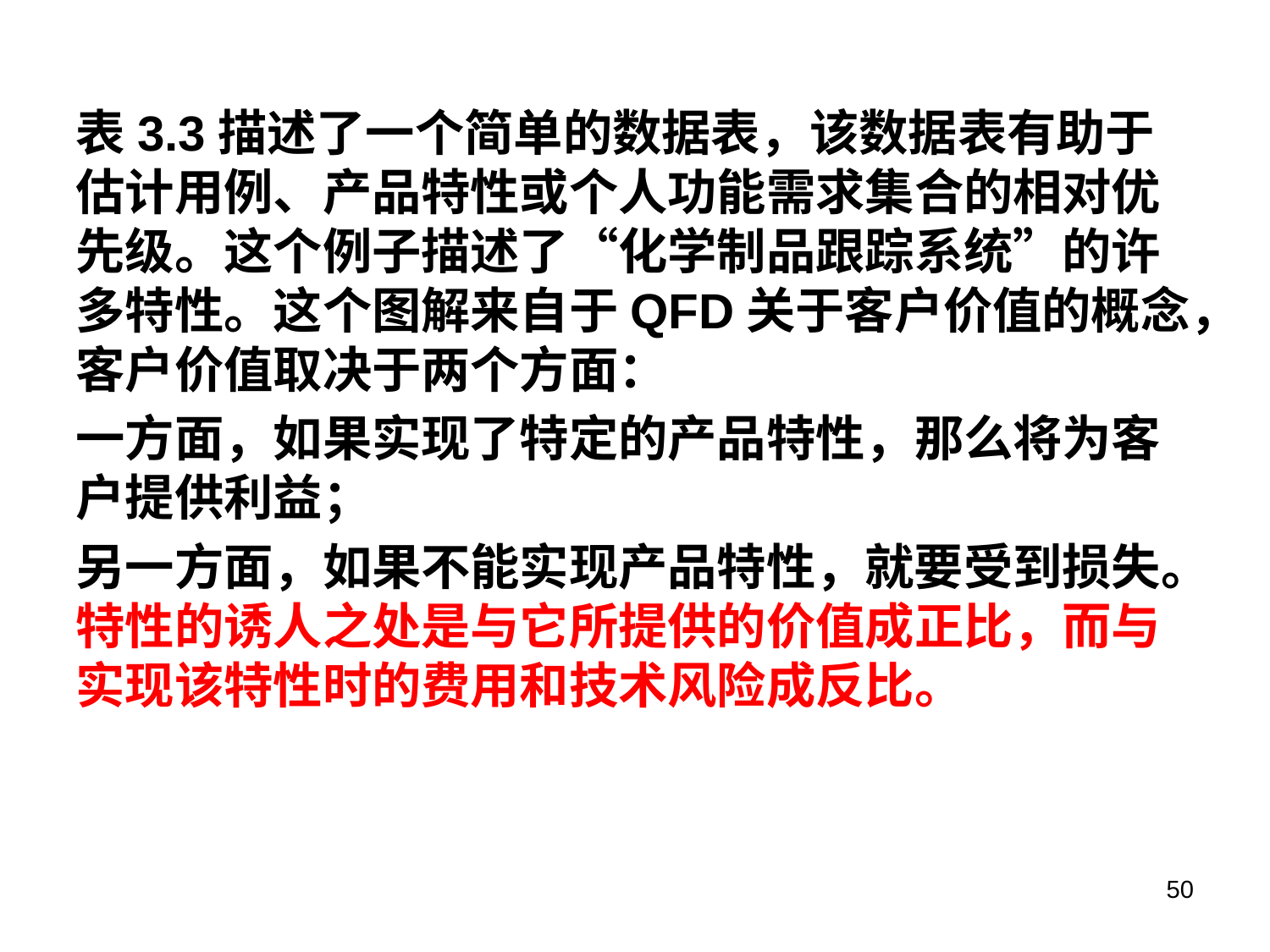

表3.3描述了一个简单的数据表，该数据表有助于估计用例、产品特性或个人功能需求集合的相对优先级。这个例子描述了“化学制品跟踪系统”的许多特性。这个图解来自于QFD关于客户价值的概念，客户价值取决于两个方面：
一方面，如果实现了特定的产品特性，那么将为客户提供利益；
另一方面，如果不能实现产品特性，就要受到损失。特性的诱人之处是与它所提供的价值成正比，而与实现该特性时的费用和技术风险成反比。
50